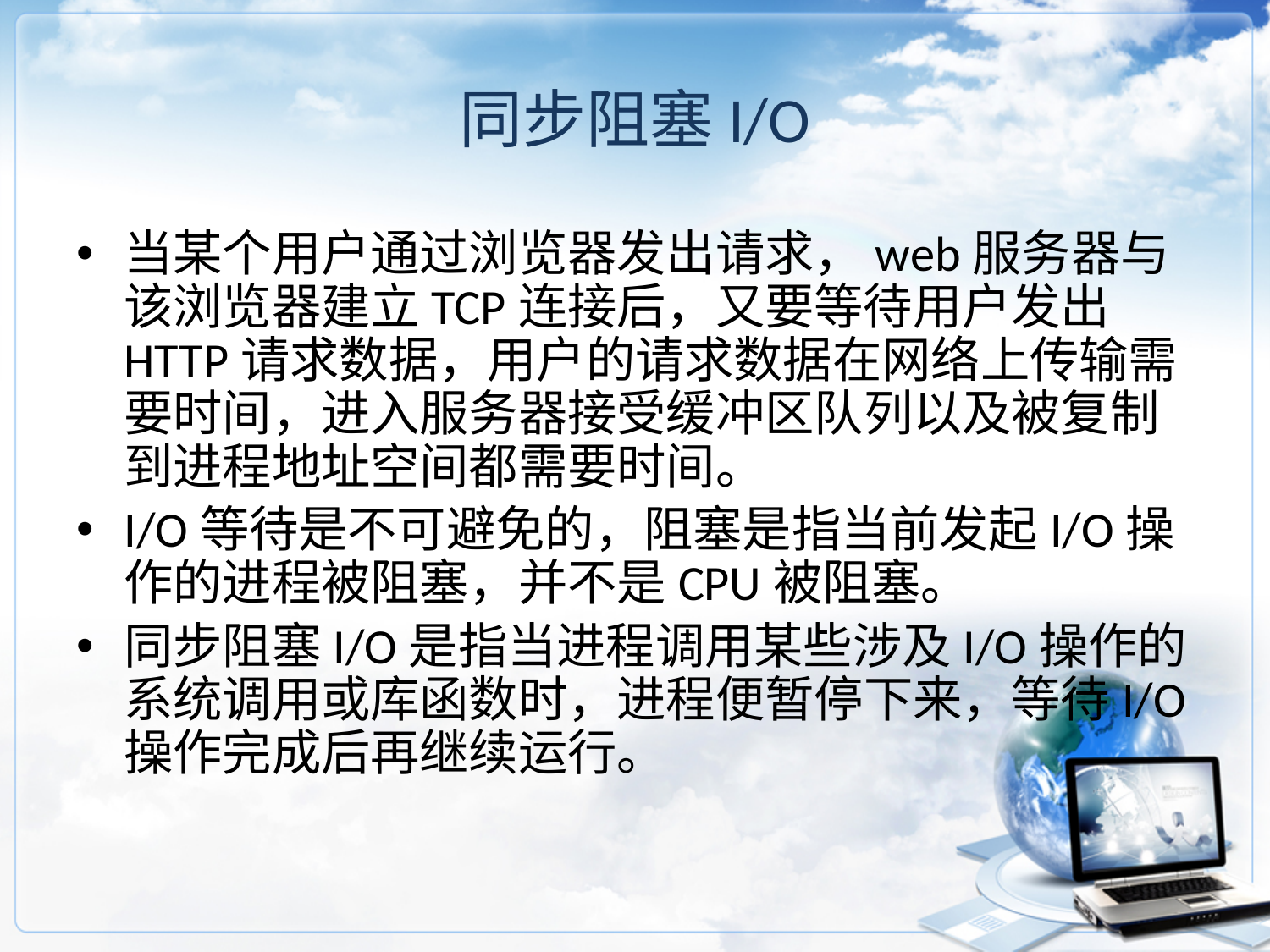

# 同步阻塞I/O
当某个用户通过浏览器发出请求，web服务器与该浏览器建立TCP连接后，又要等待用户发出HTTP请求数据，用户的请求数据在网络上传输需要时间，进入服务器接受缓冲区队列以及被复制到进程地址空间都需要时间。
I/O等待是不可避免的，阻塞是指当前发起I/O操作的进程被阻塞，并不是CPU被阻塞。
同步阻塞I/O是指当进程调用某些涉及I/O操作的系统调用或库函数时，进程便暂停下来，等待I/O操作完成后再继续运行。